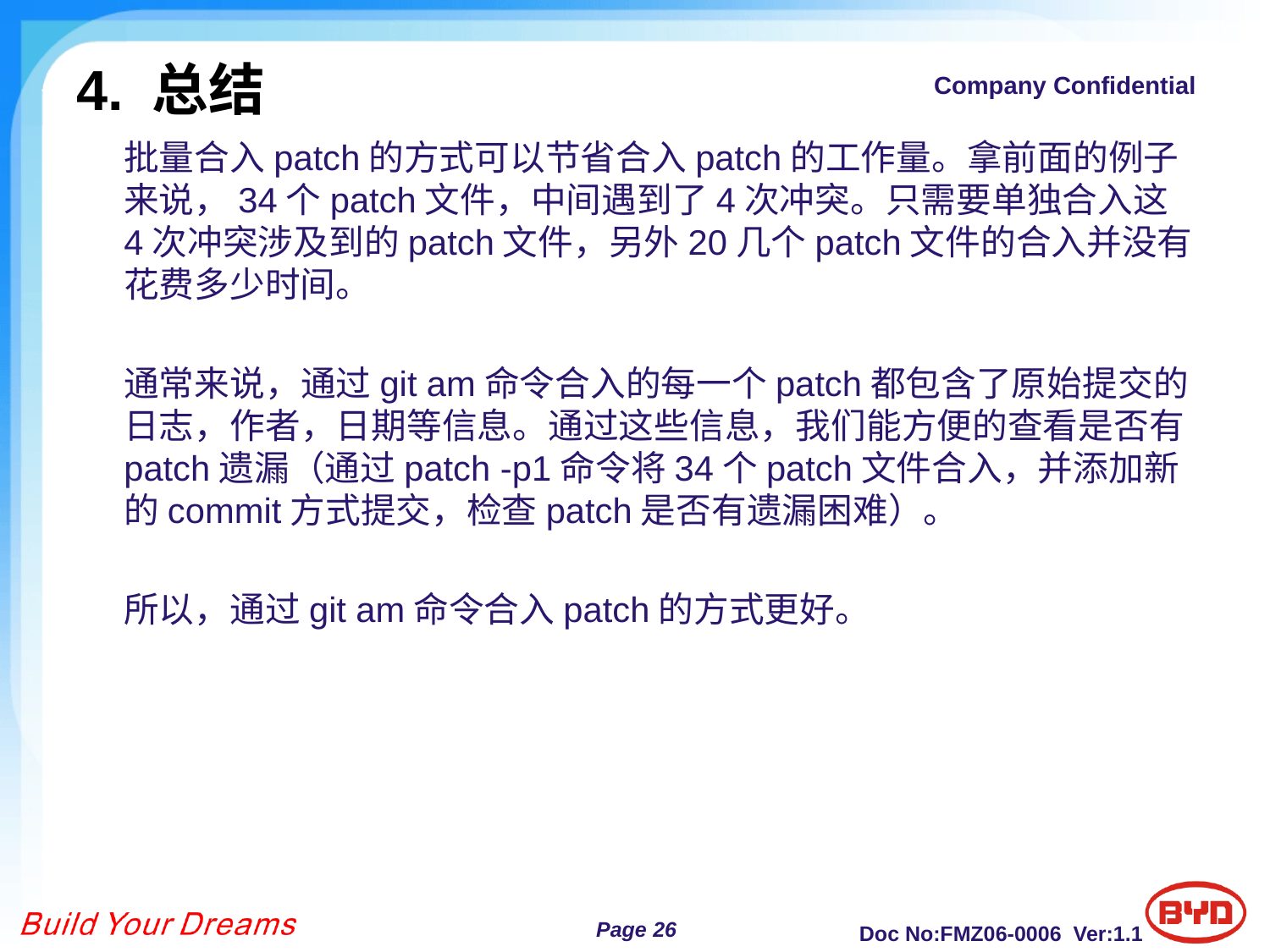

4. 总结
	批量合入patch的方式可以节省合入patch的工作量。拿前面的例子来说，34个patch文件，中间遇到了4次冲突。只需要单独合入这4次冲突涉及到的patch文件，另外20几个patch文件的合入并没有花费多少时间。

	通常来说，通过git am命令合入的每一个patch都包含了原始提交的日志，作者，日期等信息。通过这些信息，我们能方便的查看是否有patch遗漏（通过patch -p1命令将34个patch文件合入，并添加新的commit方式提交，检查patch是否有遗漏困难）。

	所以，通过git am命令合入patch的方式更好。